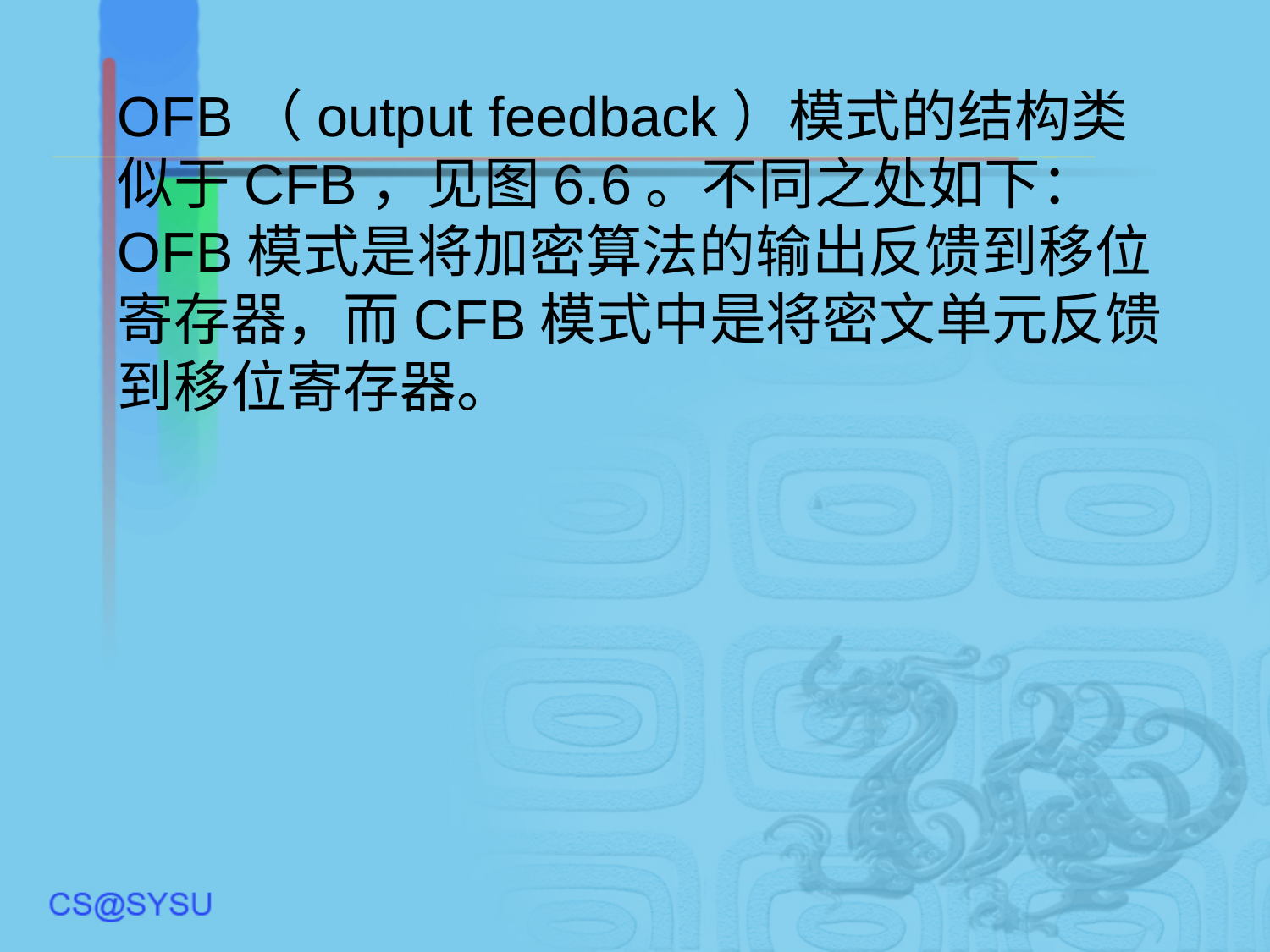

OFB（output feedback）模式的结构类似于CFB，见图6.6。不同之处如下：OFB模式是将加密算法的输出反馈到移位寄存器，而CFB模式中是将密文单元反馈到移位寄存器。